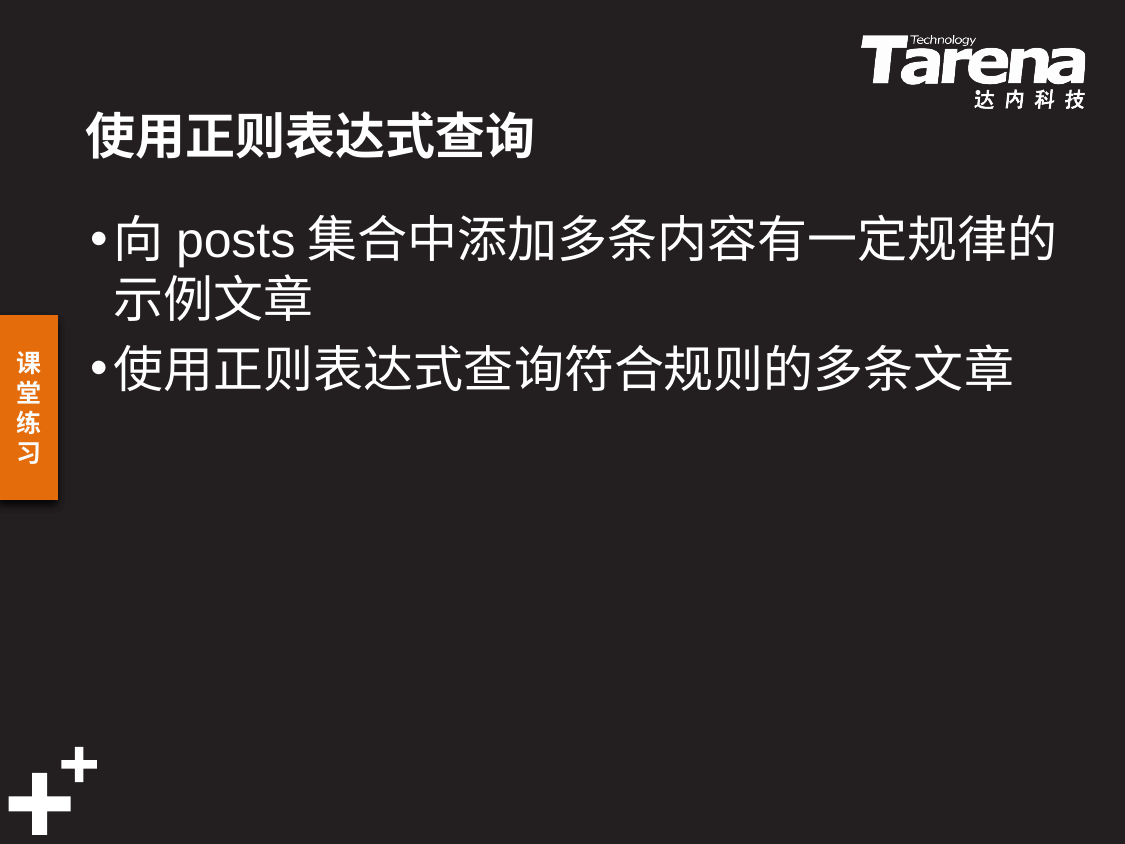

# 使用正则表达式查询
向posts集合中添加多条内容有一定规律的示例文章
使用正则表达式查询符合规则的多条文章